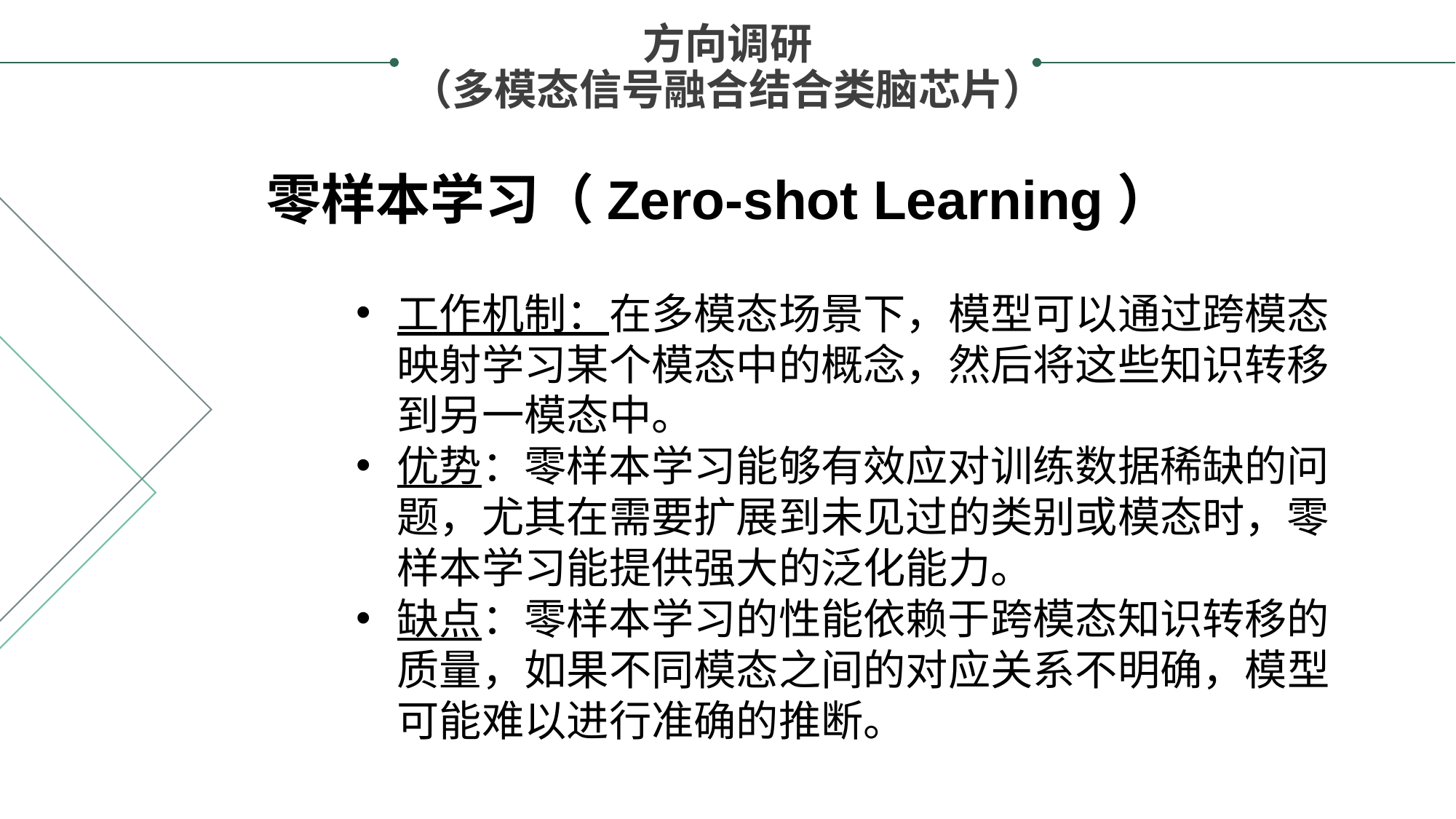

方向调研
（多模态信号融合结合类脑芯片）
零样本学习（Zero-shot Learning）

工作机制：在多模态场景下，模型可以通过跨模态映射学习某个模态中的概念，然后将这些知识转移到另一模态中。
优势：零样本学习能够有效应对训练数据稀缺的问题，尤其在需要扩展到未见过的类别或模态时，零样本学习能提供强大的泛化能力。
缺点：零样本学习的性能依赖于跨模态知识转移的质量，如果不同模态之间的对应关系不明确，模型可能难以进行准确的推断。